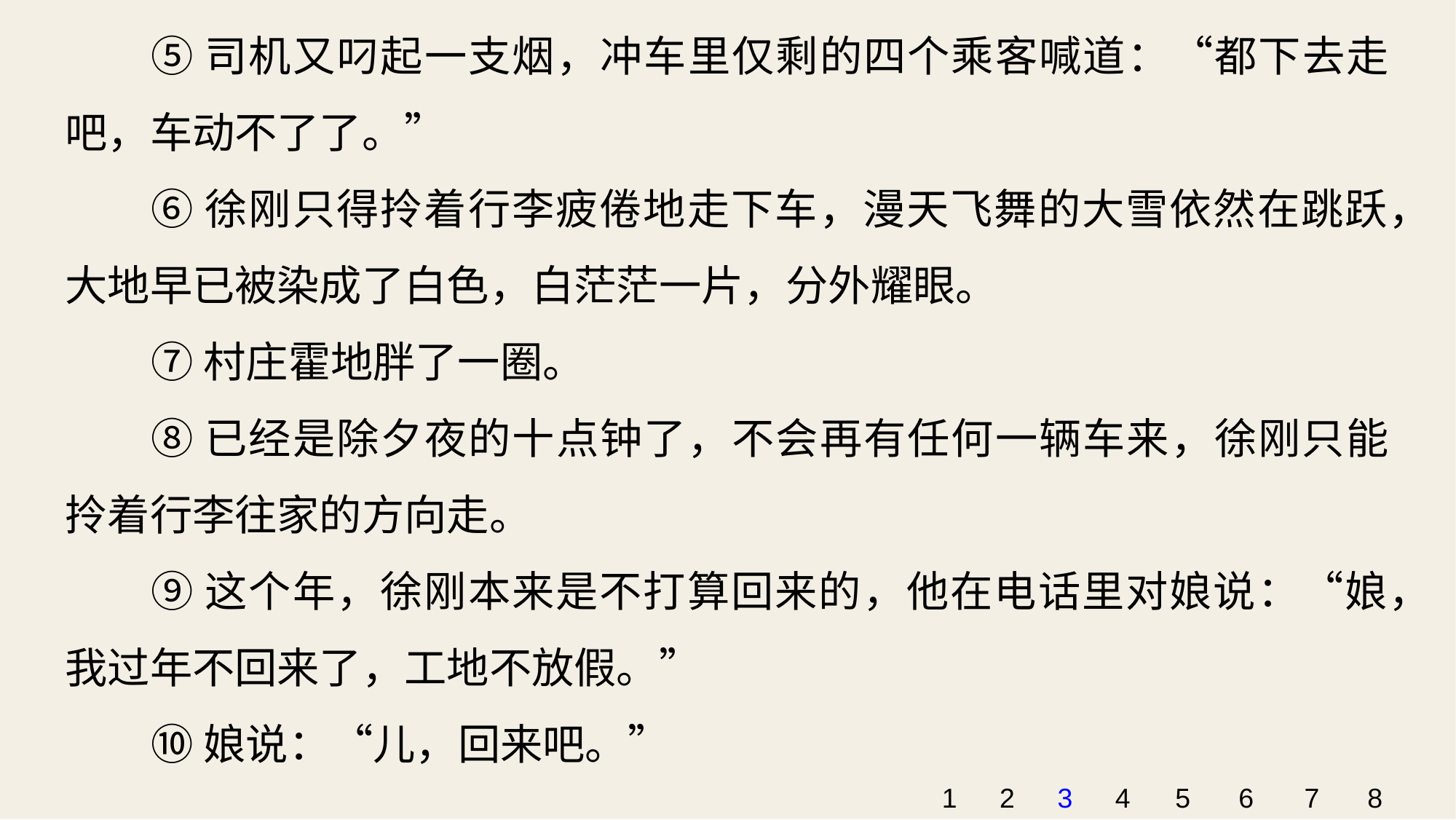

⑤司机又叼起一支烟，冲车里仅剩的四个乘客喊道：“都下去走吧，车动不了了。”
⑥徐刚只得拎着行李疲倦地走下车，漫天飞舞的大雪依然在跳跃，大地早已被染成了白色，白茫茫一片，分外耀眼。
⑦村庄霍地胖了一圈。
⑧已经是除夕夜的十点钟了，不会再有任何一辆车来，徐刚只能拎着行李往家的方向走。
⑨这个年，徐刚本来是不打算回来的，他在电话里对娘说：“娘，我过年不回来了，工地不放假。”
⑩娘说：“儿，回来吧。”
1
2
3
4
5
6
7
8